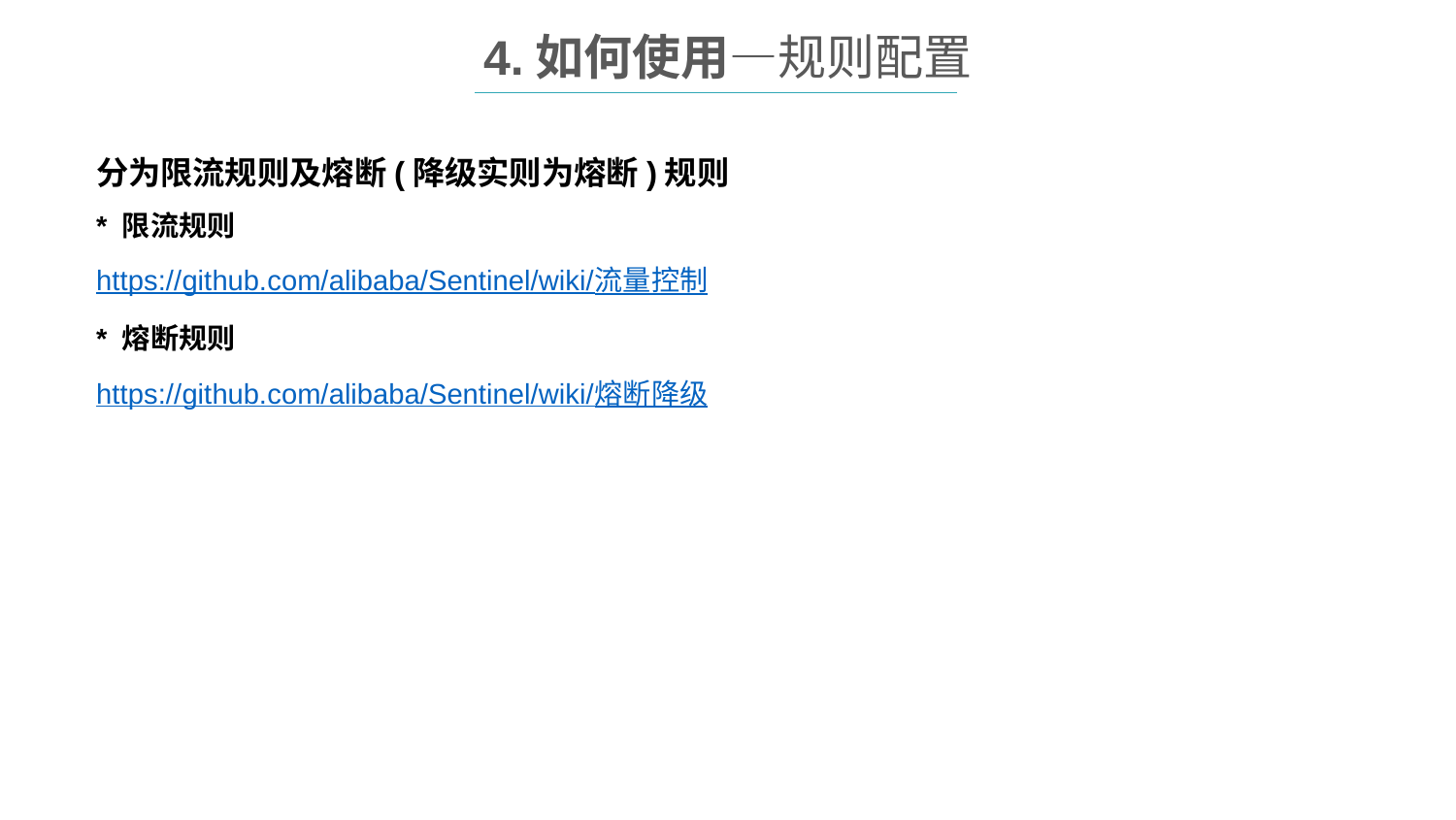

4.如何使用—规则配置
分为限流规则及熔断(降级实则为熔断)规则
* 限流规则
https://github.com/alibaba/Sentinel/wiki/流量控制
* 熔断规则
https://github.com/alibaba/Sentinel/wiki/熔断降级